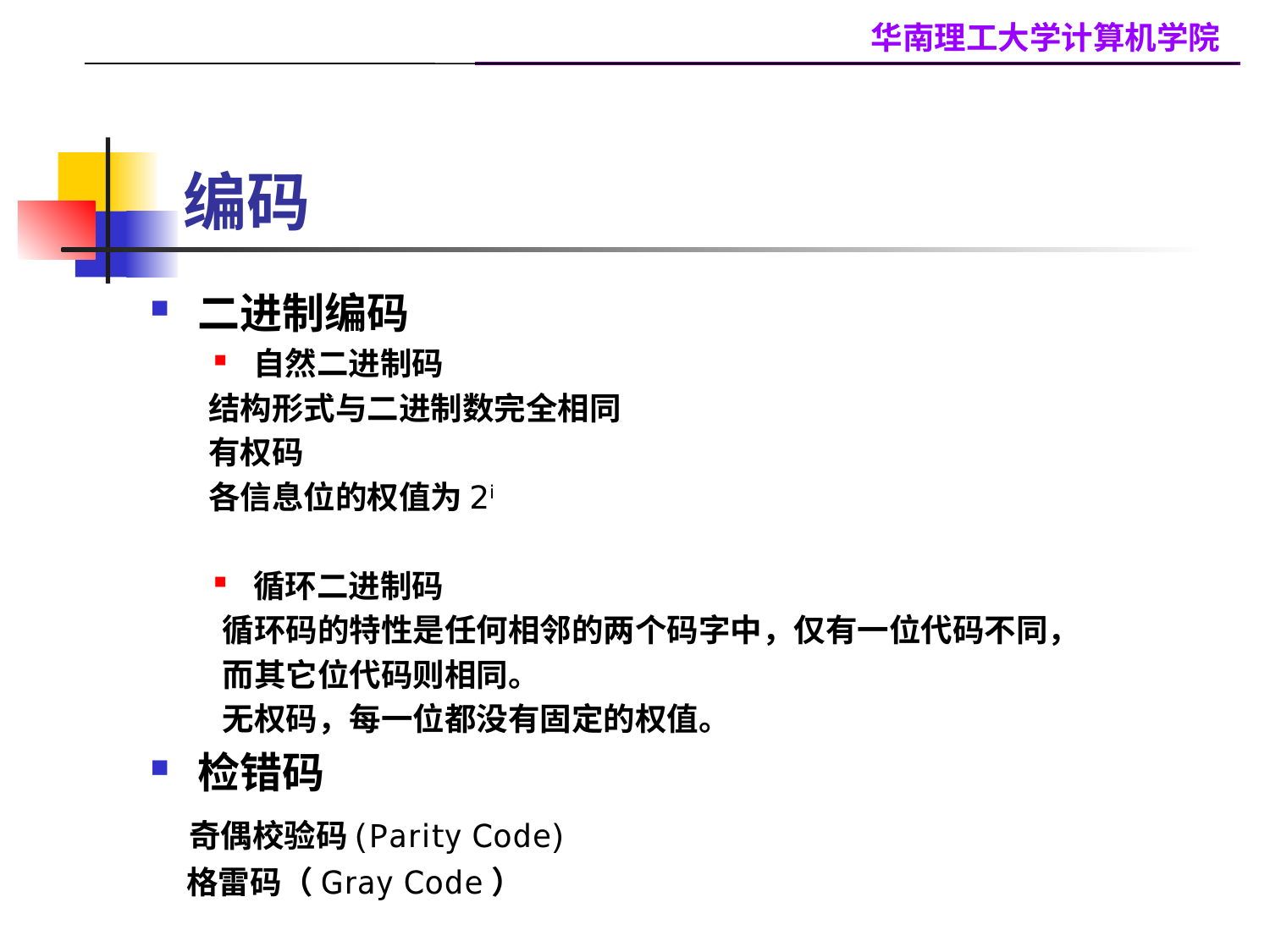

#
编码
二进制编码
自然二进制码
       结构形式与二进制数完全相同
       有权码
       各信息位的权值为2i

循环二进制码
         循环码的特性是任何相邻的两个码字中，仅有一位代码不同，
         而其它位代码则相同。
         无权码，每一位都没有固定的权值。
检错码
   奇偶校验码(Parity Code)
    格雷码（Gray Code）